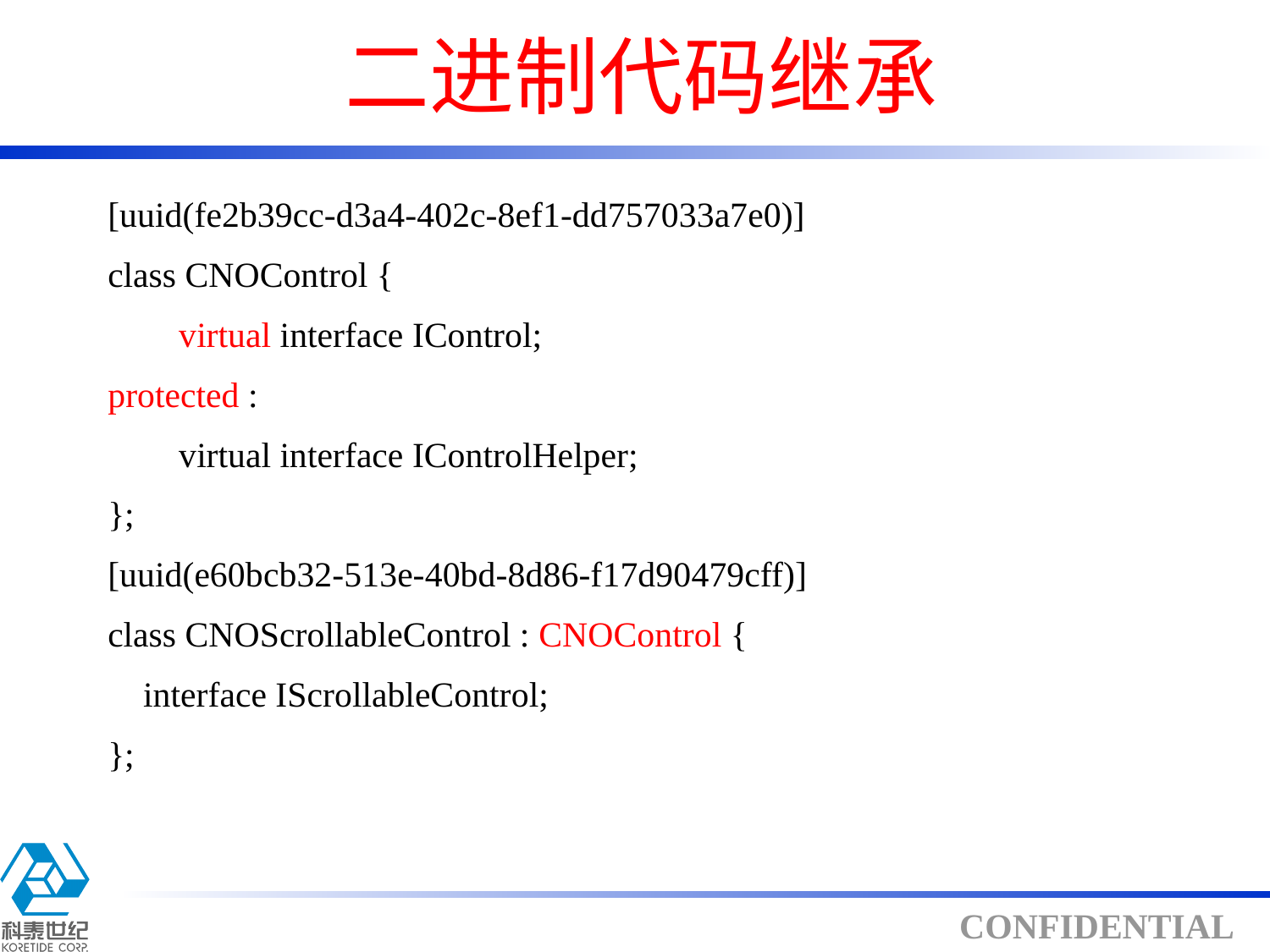

# 二进制代码继承
[uuid(fe2b39cc-d3a4-402c-8ef1-dd757033a7e0)]
class CNOControl {
        virtual interface IControl;
protected :
        virtual interface IControlHelper;
};
[uuid(e60bcb32-513e-40bd-8d86-f17d90479cff)]
class CNOScrollableControl : CNOControl {
    interface IScrollableControl;
};